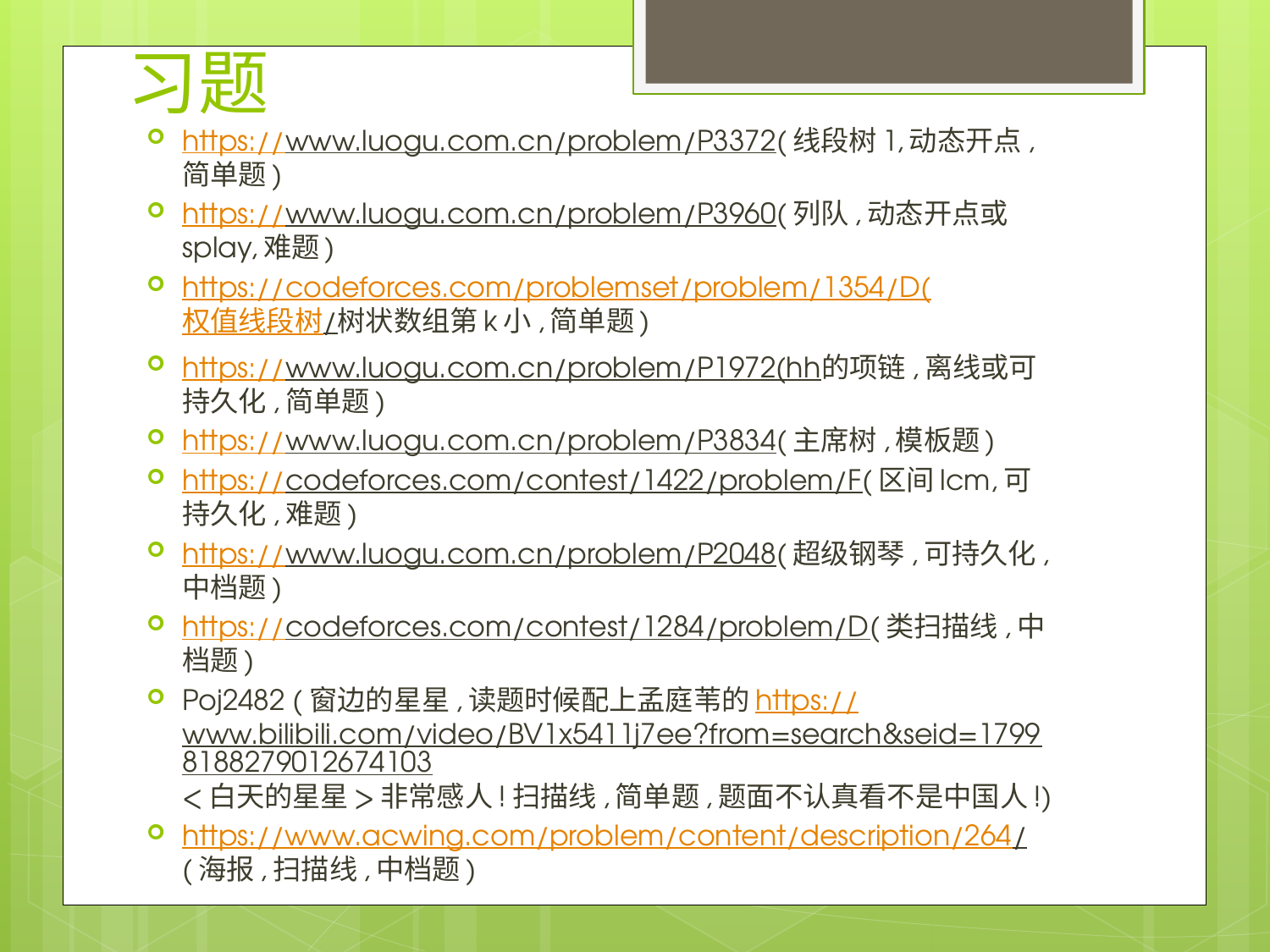

# 习题
https://www.luogu.com.cn/problem/P3372(线段树1,动态开点,简单题)
https://www.luogu.com.cn/problem/P3960(列队,动态开点或splay,难题)
https://codeforces.com/problemset/problem/1354/D(权值线段树/树状数组第k小,简单题)
https://www.luogu.com.cn/problem/P1972(hh的项链,离线或可持久化,简单题)
https://www.luogu.com.cn/problem/P3834(主席树,模板题)
https://codeforces.com/contest/1422/problem/F(区间lcm,可持久化,难题)
https://www.luogu.com.cn/problem/P2048(超级钢琴,可持久化,中档题)
https://codeforces.com/contest/1284/problem/D(类扫描线,中档题)
Poj2482 (窗边的星星,读题时候配上孟庭苇的https://www.bilibili.com/video/BV1x5411j7ee?from=search&seid=17998188279012674103<白天的星星>非常感人!扫描线,简单题,题面不认真看不是中国人!)
https://www.acwing.com/problem/content/description/264/(海报,扫描线,中档题)